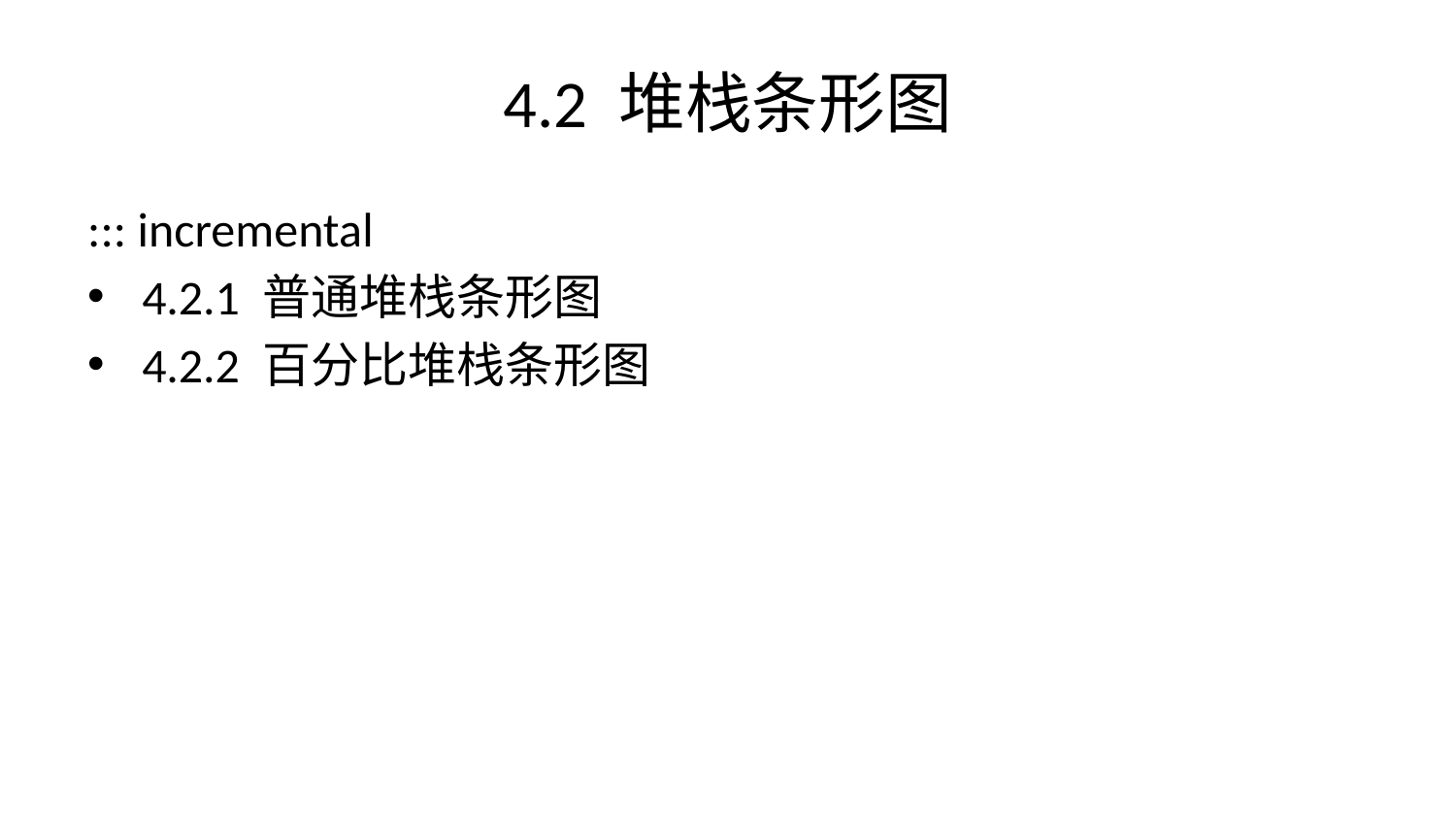

# 4.2 堆栈条形图
::: incremental
4.2.1 普通堆栈条形图
4.2.2 百分比堆栈条形图